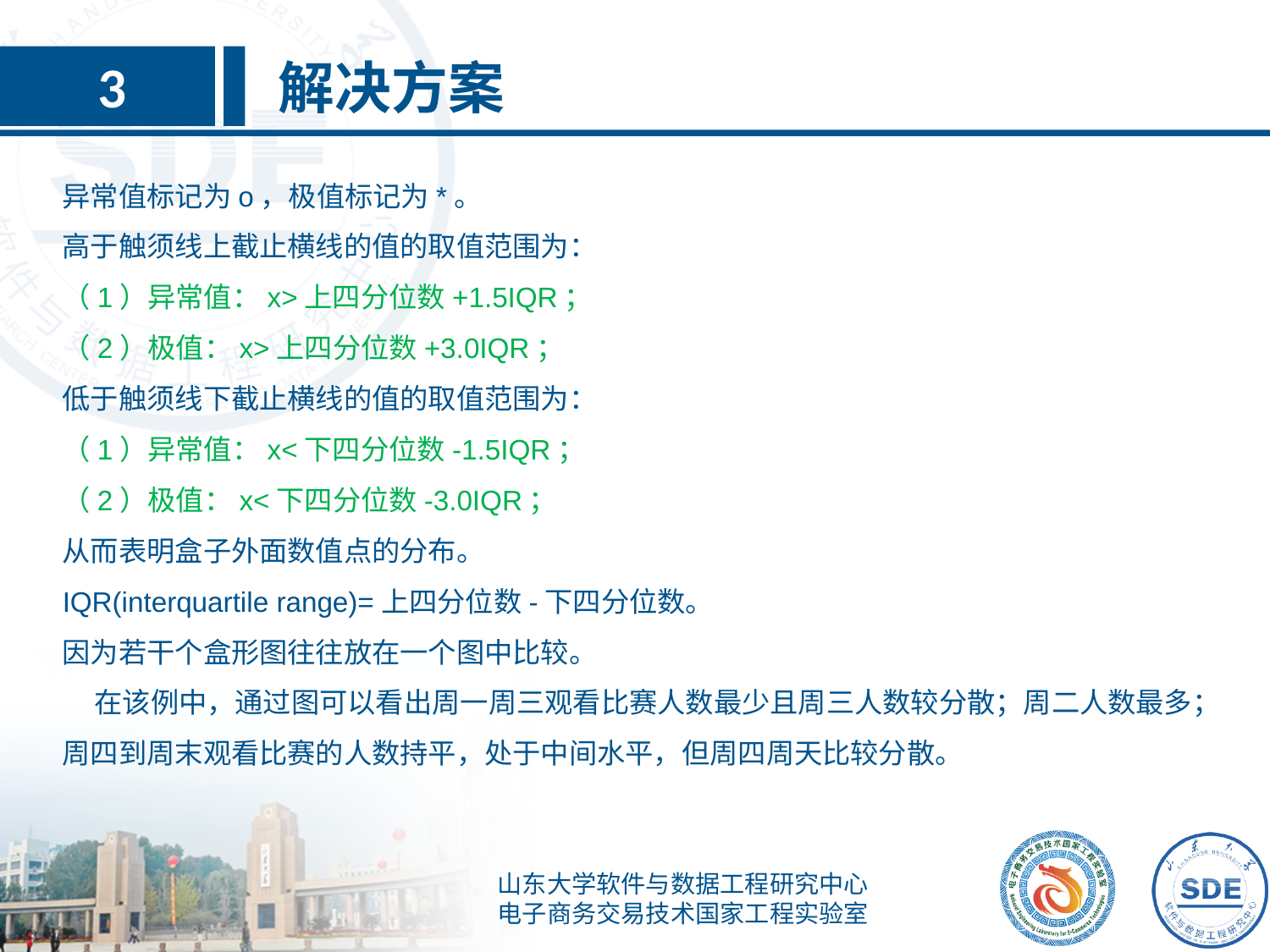

解决方案
3
异常值标记为o，极值标记为*。
高于触须线上截止横线的值的取值范围为：
（1）异常值：x>上四分位数+1.5IQR；
（2）极值：x>上四分位数+3.0IQR；
低于触须线下截止横线的值的取值范围为：
（1）异常值：x<下四分位数-1.5IQR；
（2）极值：x<下四分位数-3.0IQR；
从而表明盒子外面数值点的分布。
IQR(interquartile range)=上四分位数-下四分位数。
因为若干个盒形图往往放在一个图中比较。
    在该例中，通过图可以看出周一周三观看比赛人数最少且周三人数较分散；周二人数最多；周四到周末观看比赛的人数持平，处于中间水平，但周四周天比较分散。